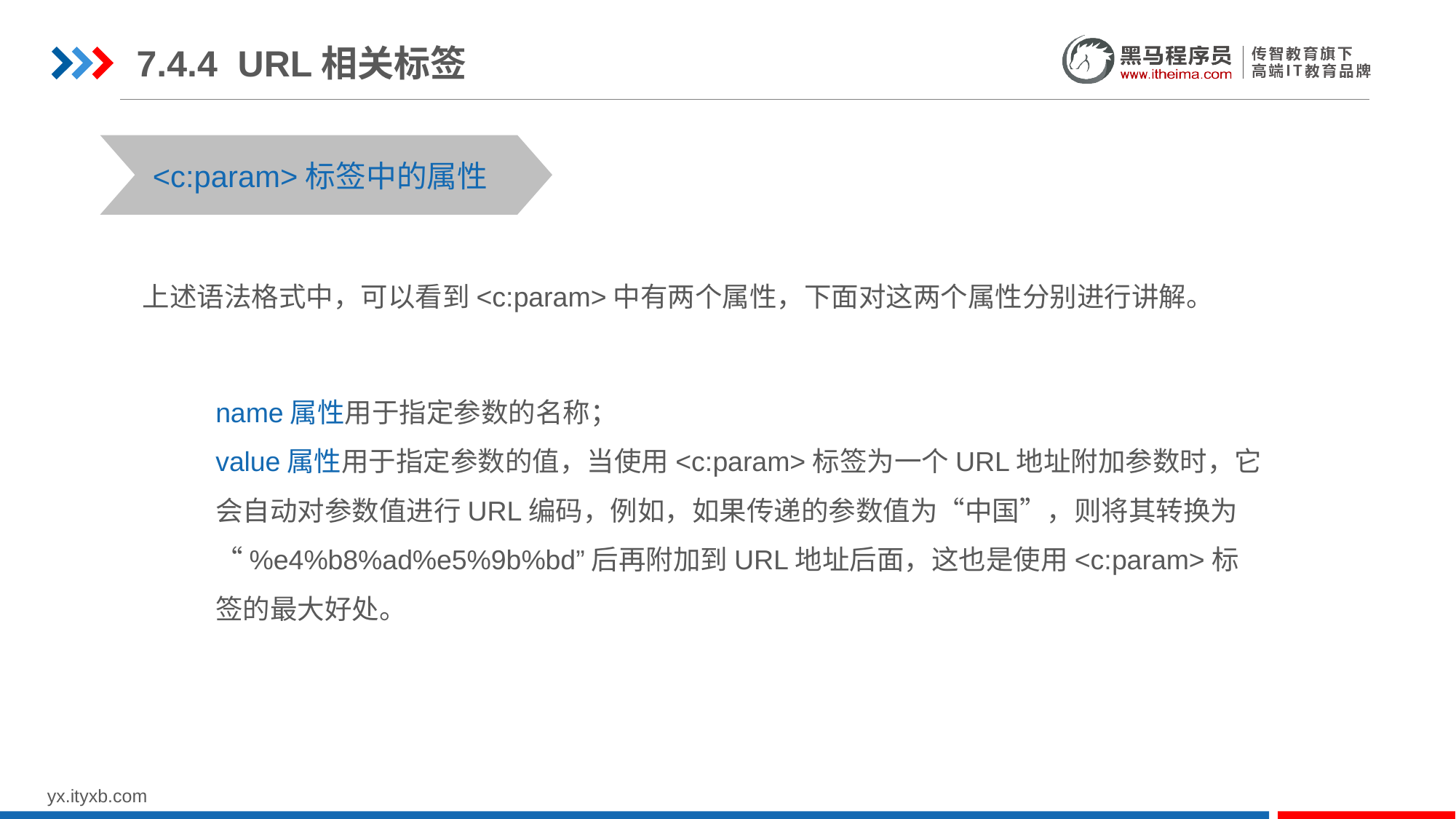

7.4.4  URL相关标签

<c:param>标签中的属性
上述语法格式中，可以看到<c:param>中有两个属性，下面对这两个属性分别进行讲解。
name属性用于指定参数的名称；
value属性用于指定参数的值，当使用<c:param>标签为一个URL地址附加参数时，它会自动对参数值进行URL编码，例如，如果传递的参数值为“中国”，则将其转换为“%e4%b8%ad%e5%9b%bd”后再附加到URL地址后面，这也是使用<c:param>标签的最大好处。